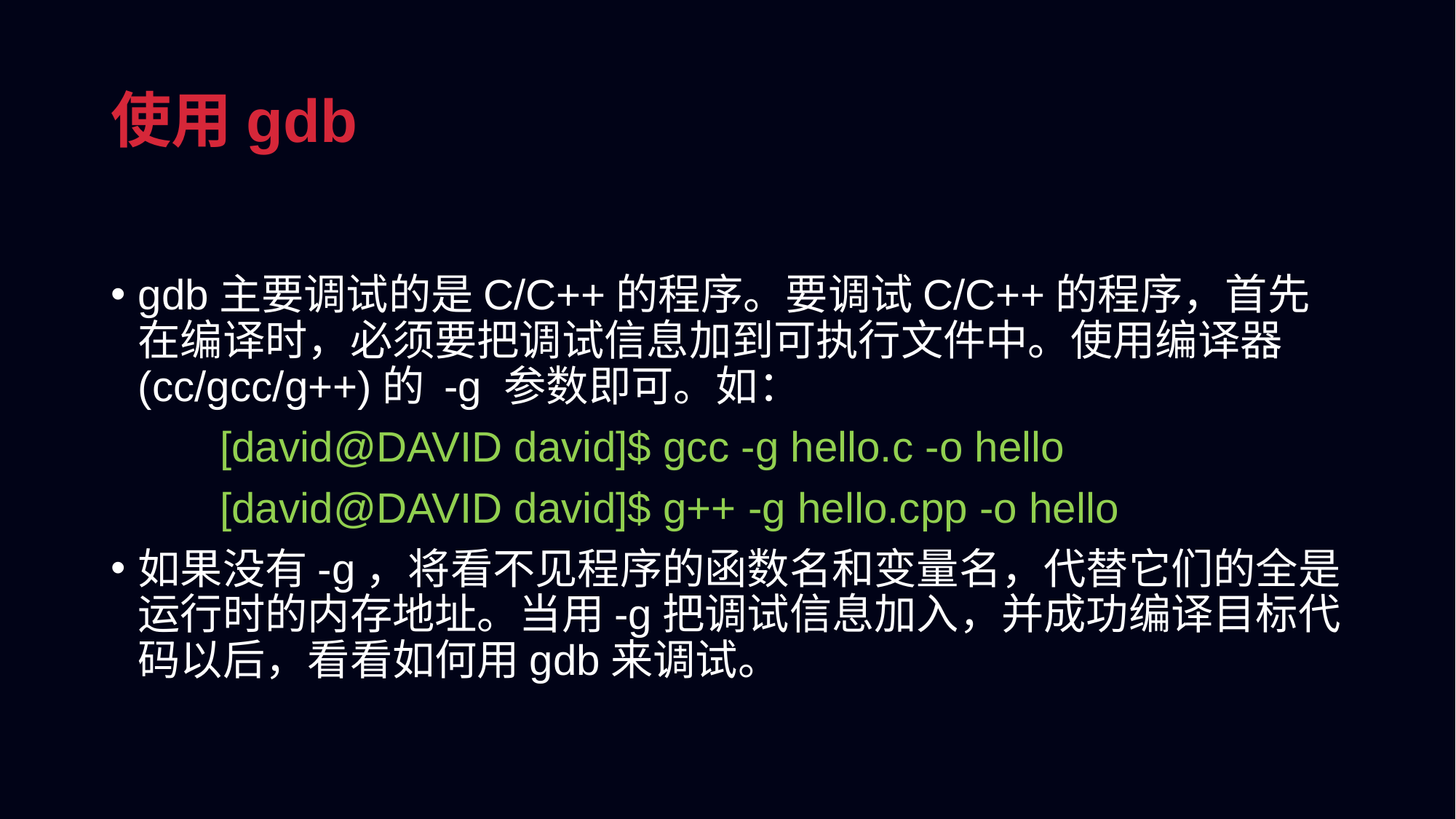

使用gdb

gdb主要调试的是C/C++的程序。要调试C/C++的程序，首先在编译时，必须要把调试信息加到可执行文件中。使用编译器(cc/gcc/g++)的 -g 参数即可。如：
	[david@DAVID david]$ gcc -g hello.c -o hello
	[david@DAVID david]$ g++ -g hello.cpp -o hello
如果没有-g，将看不见程序的函数名和变量名，代替它们的全是运行时的内存地址。当用-g把调试信息加入，并成功编译目标代码以后，看看如何用gdb来调试。